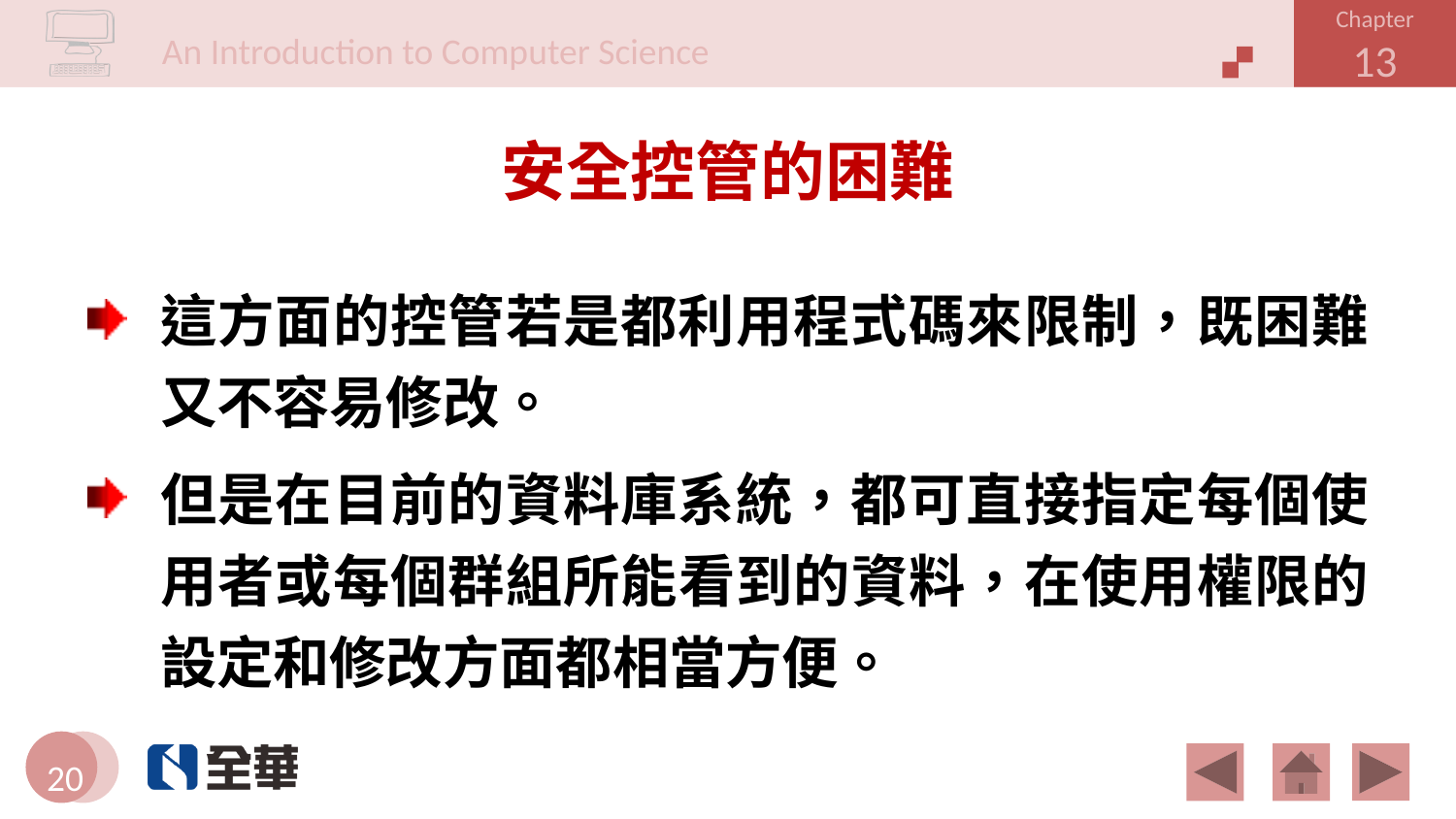

# 安全控管的困難
這方面的控管若是都利用程式碼來限制，既困難又不容易修改。
但是在目前的資料庫系統，都可直接指定每個使用者或每個群組所能看到的資料，在使用權限的設定和修改方面都相當方便。